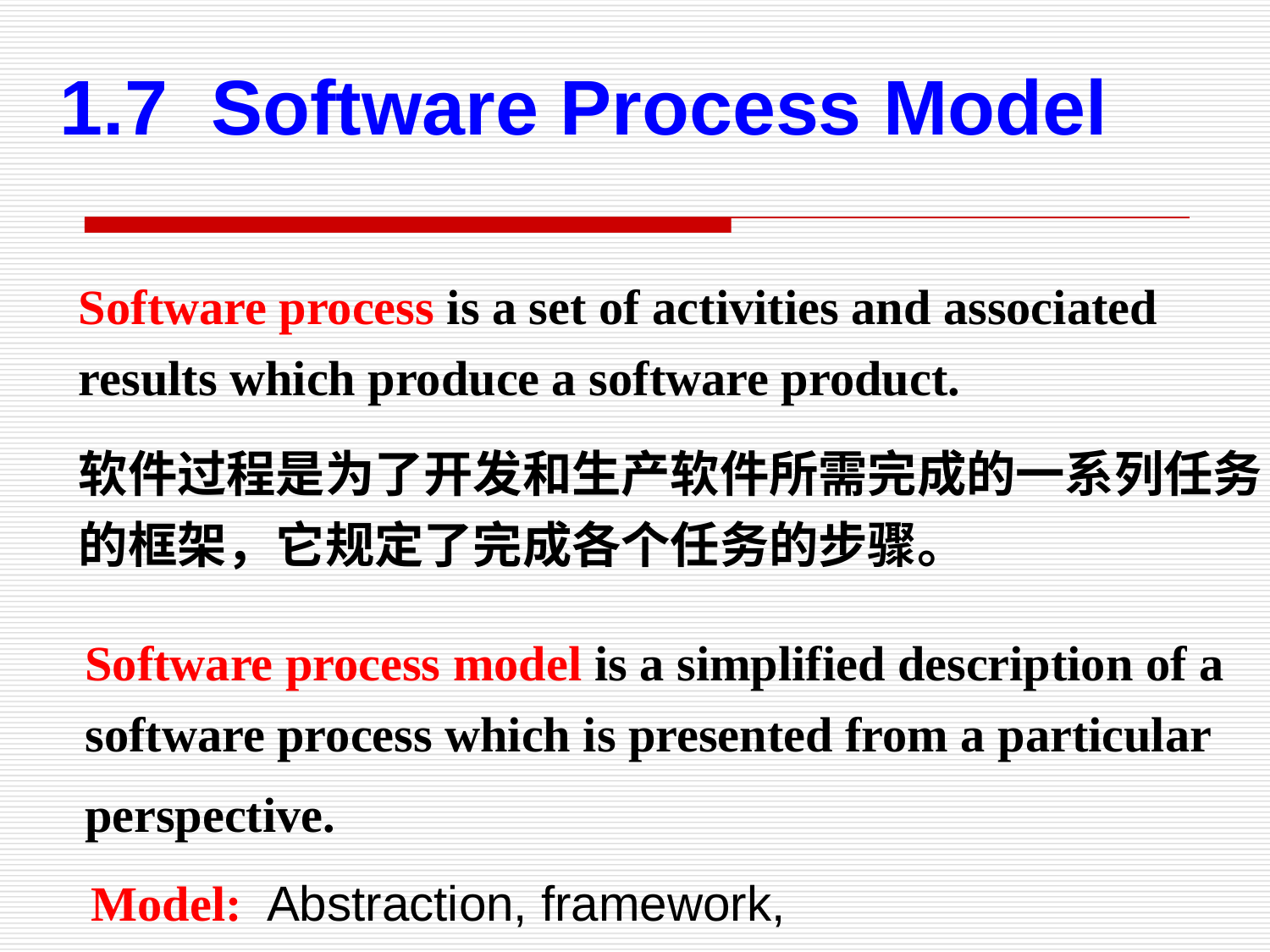

1.7  Software Process Model
Software process is a set of activities and associated results which produce a software product.
软件过程是为了开发和生产软件所需完成的一系列任务的框架，它规定了完成各个任务的步骤。

Software process model is a simplified description of a software process which is presented from a particular perspective.
Model:  Abstraction, framework,